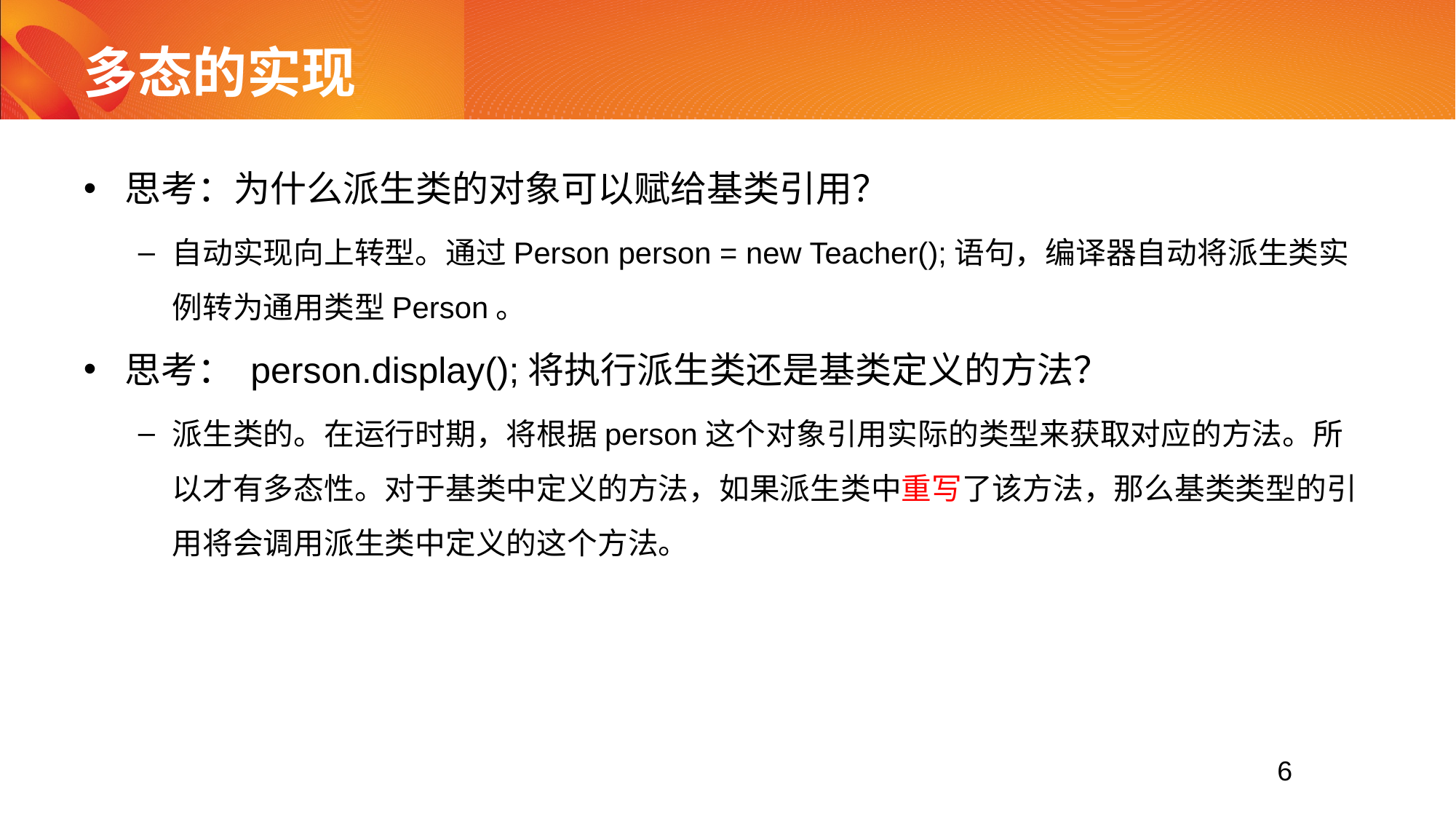

# 多态的实现
思考：为什么派生类的对象可以赋给基类引用？
自动实现向上转型。通过Person person = new Teacher();语句，编译器自动将派生类实例转为通用类型Person。
思考： person.display();将执行派生类还是基类定义的方法？
派生类的。在运行时期，将根据person这个对象引用实际的类型来获取对应的方法。所以才有多态性。对于基类中定义的方法，如果派生类中重写了该方法，那么基类类型的引用将会调用派生类中定义的这个方法。